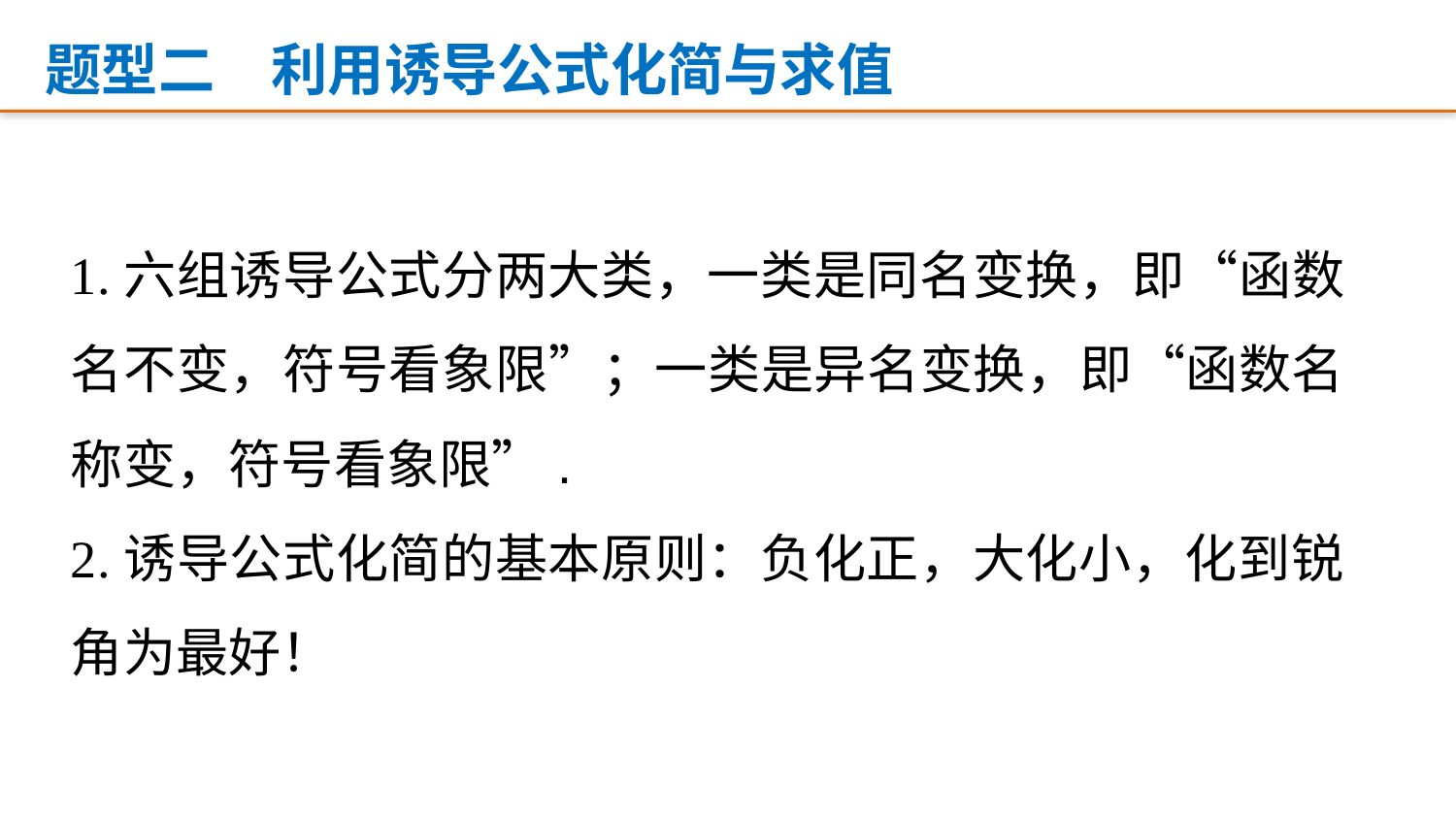

题型二　利用诱导公式化简与求值
1.六组诱导公式分两大类，一类是同名变换，即“函数名不变，符号看象限”；一类是异名变换，即“函数名称变，符号看象限”.
2.诱导公式化简的基本原则：负化正，大化小，化到锐角为最好！